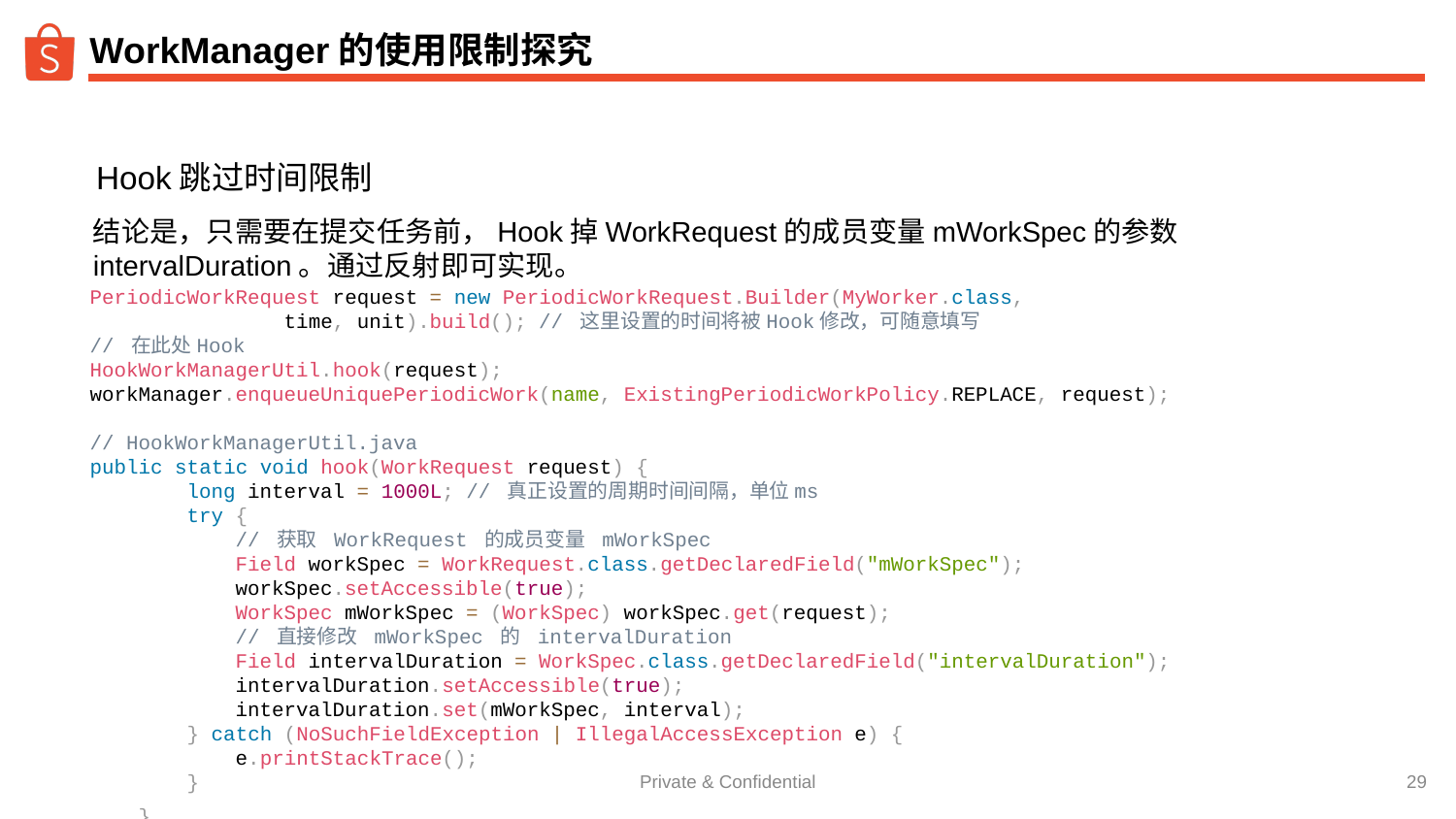

# WorkManager的使用限制探究
Hook跳过时间限制
结论是，只需要在提交任务前，Hook掉WorkRequest的成员变量mWorkSpec的参数intervalDuration。通过反射即可实现。
PeriodicWorkRequest request = new PeriodicWorkRequest.Builder(MyWorker.class,
                time, unit).build(); // 这里设置的时间将被Hook修改，可随意填写
// 在此处Hook
HookWorkManagerUtil.hook(request);
workManager.enqueueUniquePeriodicWork(name, ExistingPeriodicWorkPolicy.REPLACE, request);

// HookWorkManagerUtil.java
public static void hook(WorkRequest request) {
        long interval = 1000L; // 真正设置的周期时间间隔，单位ms
        try {
            // 获取 WorkRequest 的成员变量 mWorkSpec
            Field workSpec = WorkRequest.class.getDeclaredField("mWorkSpec");
            workSpec.setAccessible(true);
            WorkSpec mWorkSpec = (WorkSpec) workSpec.get(request);
            // 直接修改 mWorkSpec 的 intervalDuration
            Field intervalDuration = WorkSpec.class.getDeclaredField("intervalDuration");
            intervalDuration.setAccessible(true);
            intervalDuration.set(mWorkSpec, interval);
        } catch (NoSuchFieldException | IllegalAccessException e) {
            e.printStackTrace();
        }
    }

29